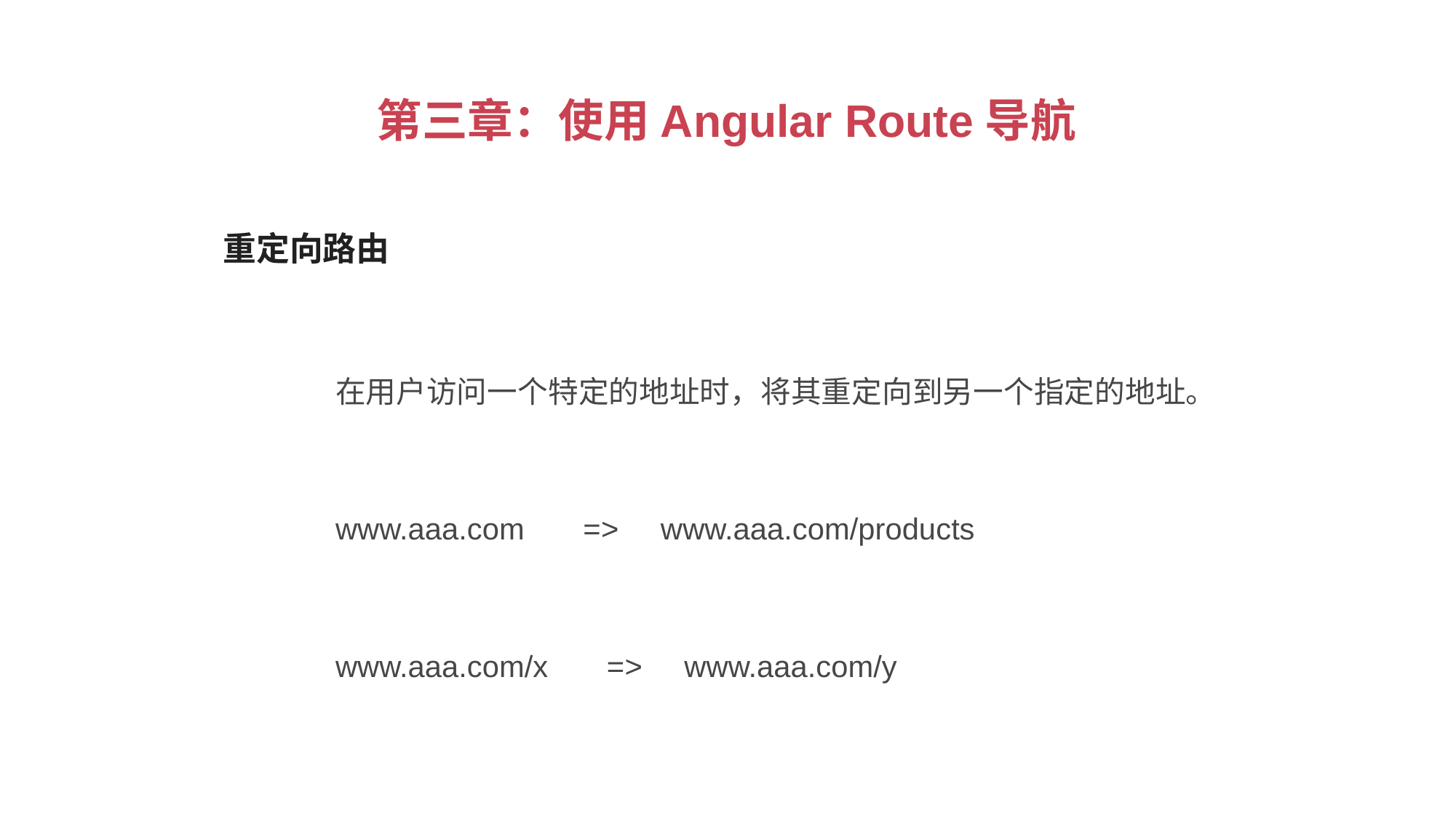

第三章：使用Angular Route导航
 重定向路由
在用户访问一个特定的地址时，将其重定向到另一个指定的地址。
www.aaa.com       =>     www.aaa.com/products
www.aaa.com/x       =>     www.aaa.com/y